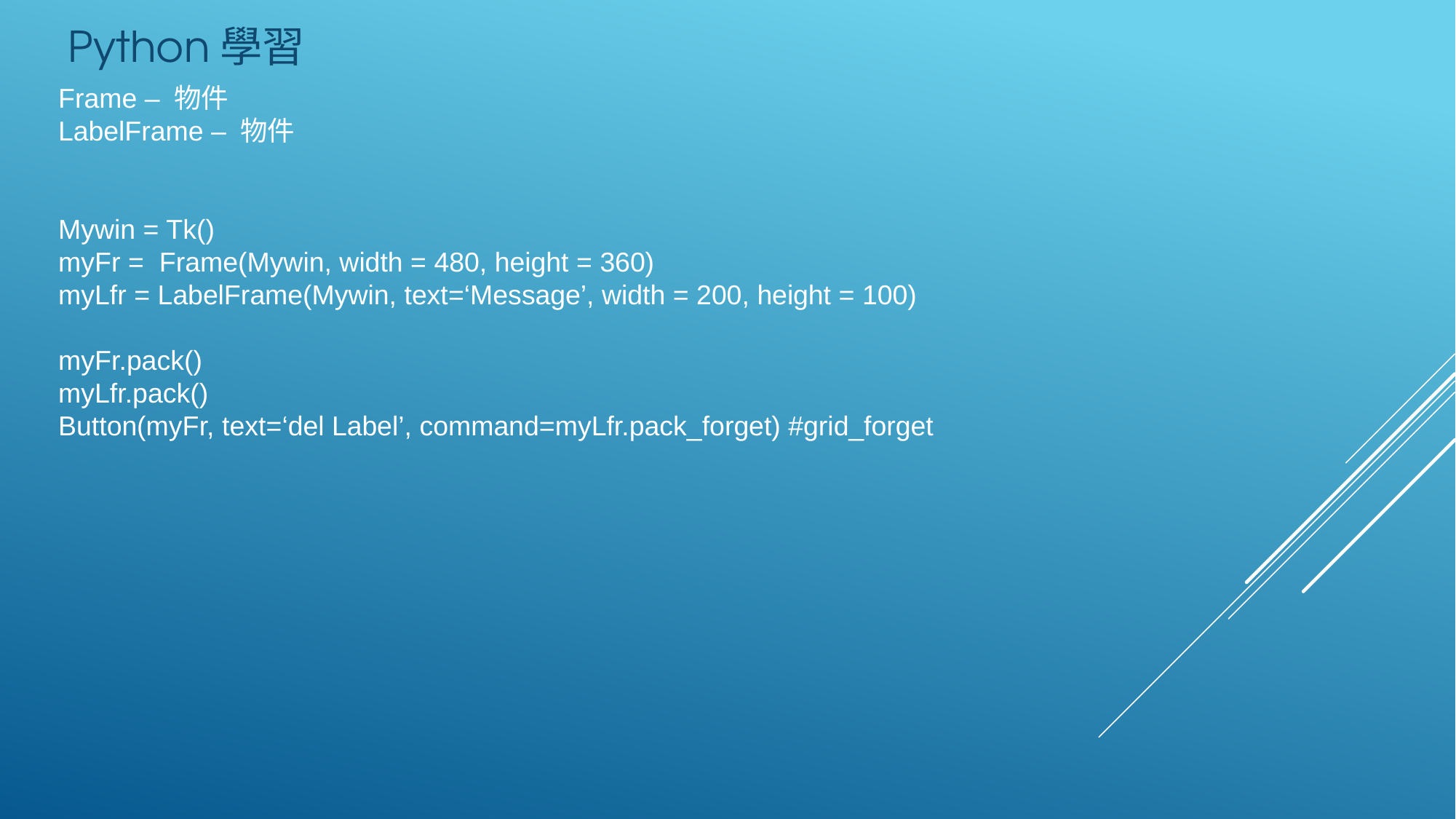

Python學習
Frame – 物件
LabelFrame – 物件

Mywin = Tk()
myFr =  Frame(Mywin, width = 480, height = 360)
myLfr = LabelFrame(Mywin, text=‘Message’, width = 200, height = 100)

myFr.pack()
myLfr.pack()
Button(myFr, text=‘del Label’, command=myLfr.pack_forget) #grid_forget